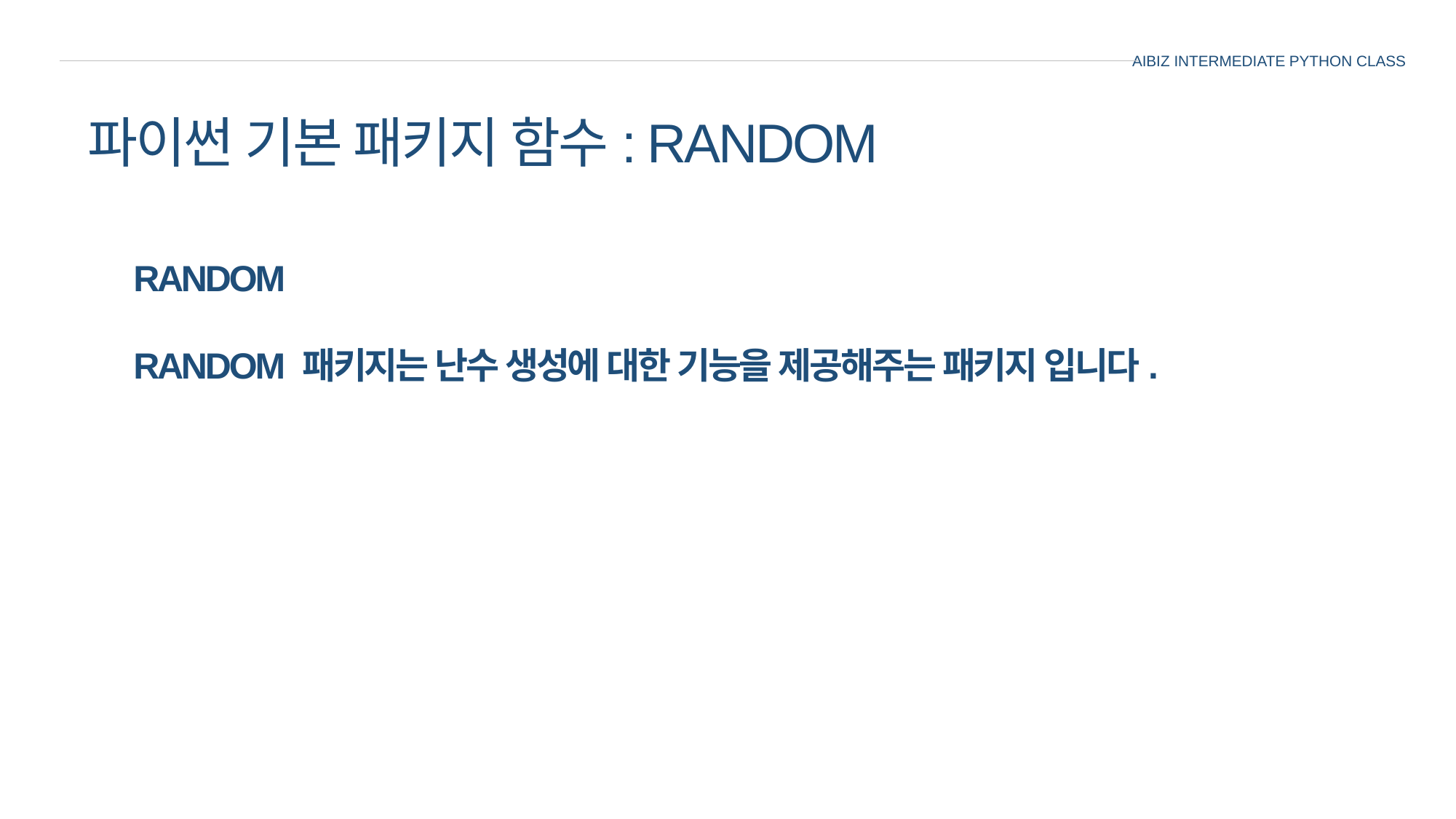

AIBIZ INTERMEDIATE PYTHON CLASS
파이썬 기본 패키지 함수: RANDOM
RANDOM

RANDOM 패키지는 난수 생성에 대한 기능을 제공해주는 패키지 입니다.